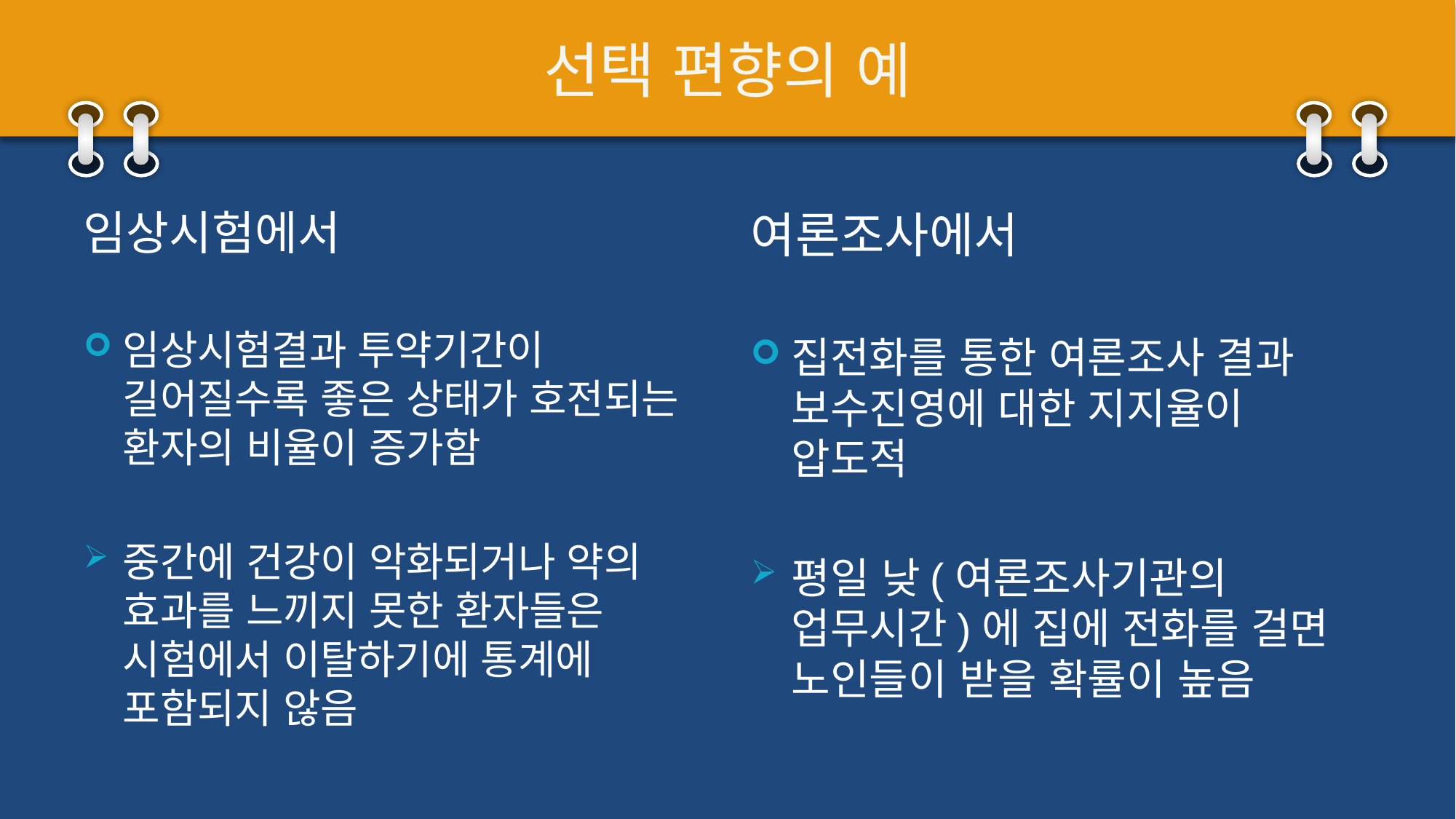

# 선택 편향의 예
임상시험에서

임상시험결과 투약기간이 길어질수록 좋은 상태가 호전되는 환자의 비율이 증가함

중간에 건강이 악화되거나 약의 효과를 느끼지 못한 환자들은 시험에서 이탈하기에 통계에 포함되지 않음

여론조사에서

집전화를 통한 여론조사 결과 보수진영에 대한 지지율이 압도적

평일 낮(여론조사기관의 업무시간)에 집에 전화를 걸면 노인들이 받을 확률이 높음